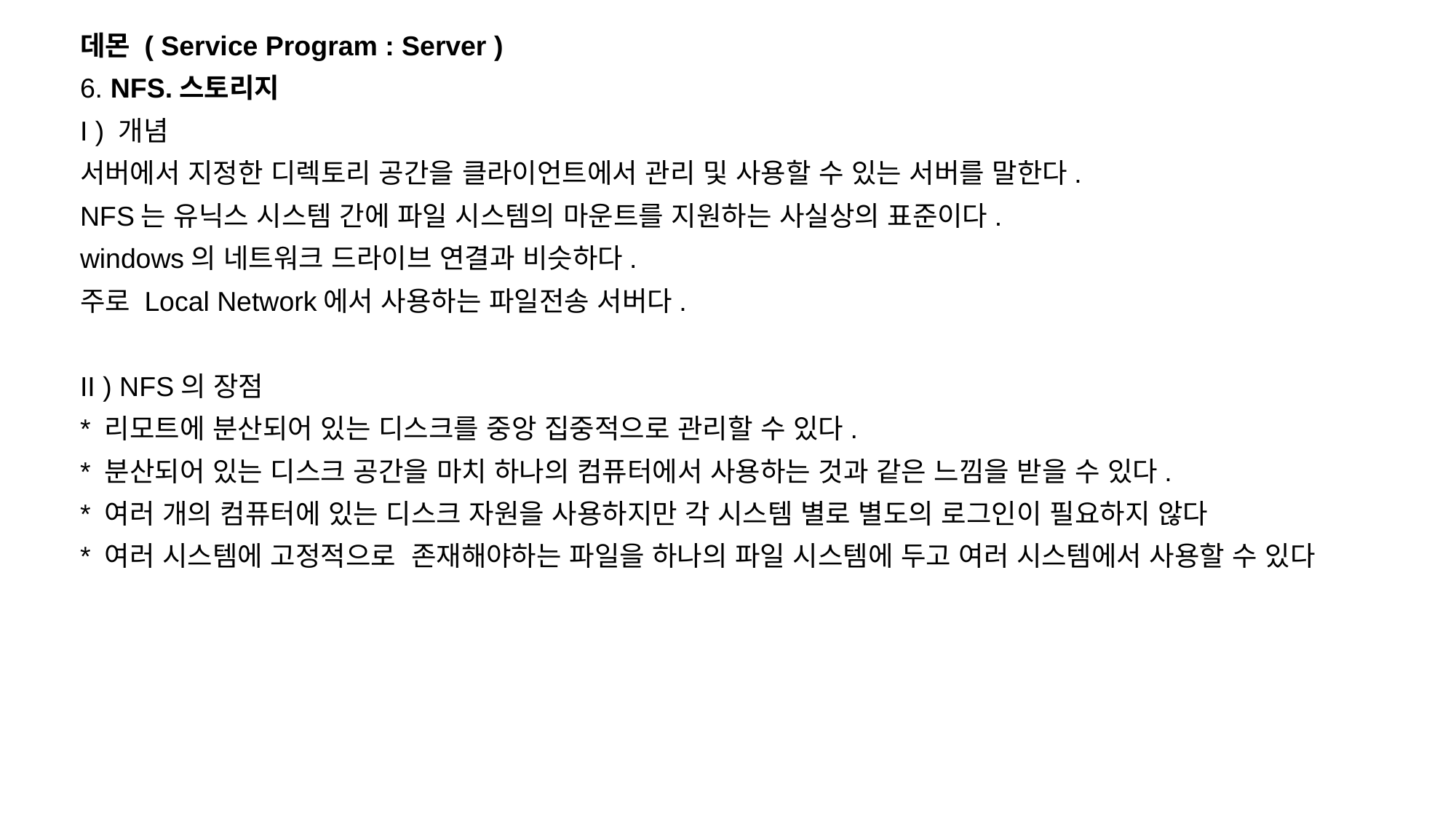

데몬 ( Service Program : Server )
6. NFS.스토리지
I ) 개념
서버에서 지정한 디렉토리 공간을 클라이언트에서 관리 및 사용할 수 있는 서버를 말한다.
NFS는 유닉스 시스템 간에 파일 시스템의 마운트를 지원하는 사실상의 표준이다.
windows의 네트워크 드라이브 연결과 비슷하다.
주로 Local Network에서 사용하는 파일전송 서버다.

II ) NFS의 장점
* 리모트에 분산되어 있는 디스크를 중앙 집중적으로 관리할 수 있다.
* 분산되어 있는 디스크 공간을 마치 하나의 컴퓨터에서 사용하는 것과 같은 느낌을 받을 수 있다.
* 여러 개의 컴퓨터에 있는 디스크 자원을 사용하지만 각 시스템 별로 별도의 로그인이 필요하지 않다
* 여러 시스템에 고정적으로  존재해야하는 파일을 하나의 파일 시스템에 두고 여러 시스템에서 사용할 수 있다